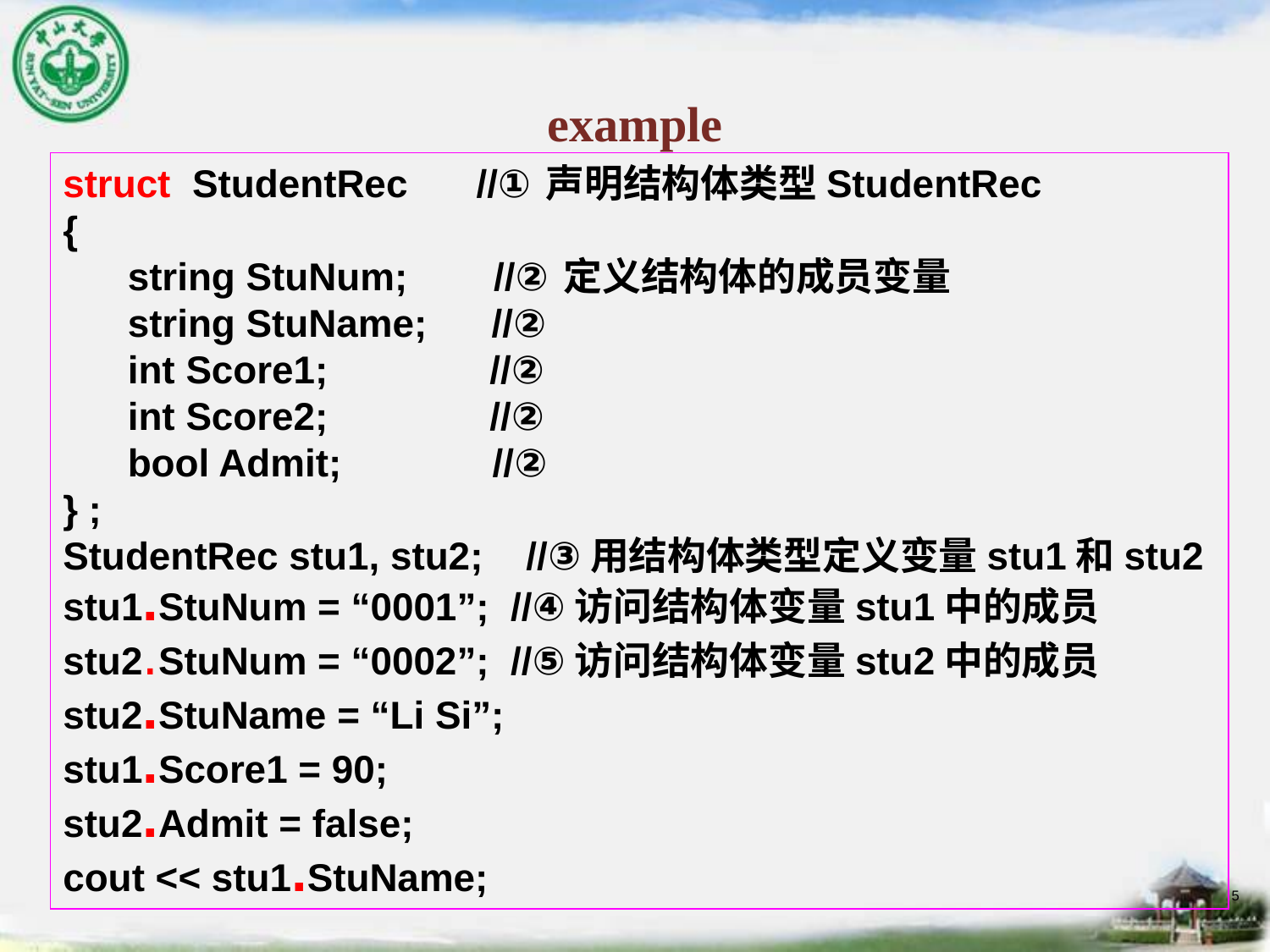

# example
struct  StudentRec	   //①声明结构体类型StudentRec
{
      string StuNum;        //②定义结构体的成员变量
      string StuName;      //②
      int Score1;               //②
      int Score2;               //②
      bool Admit;              //②
} ;
StudentRec stu1, stu2;    //③用结构体类型定义变量stu1和stu2
stu1.StuNum = “0001”;  //④访问结构体变量stu1中的成员
stu2.StuNum = “0002”;  //⑤访问结构体变量stu2中的成员
stu2.StuName = “Li Si”;
stu1.Score1 = 90;
stu2.Admit = false;
cout << stu1.StuName;

5